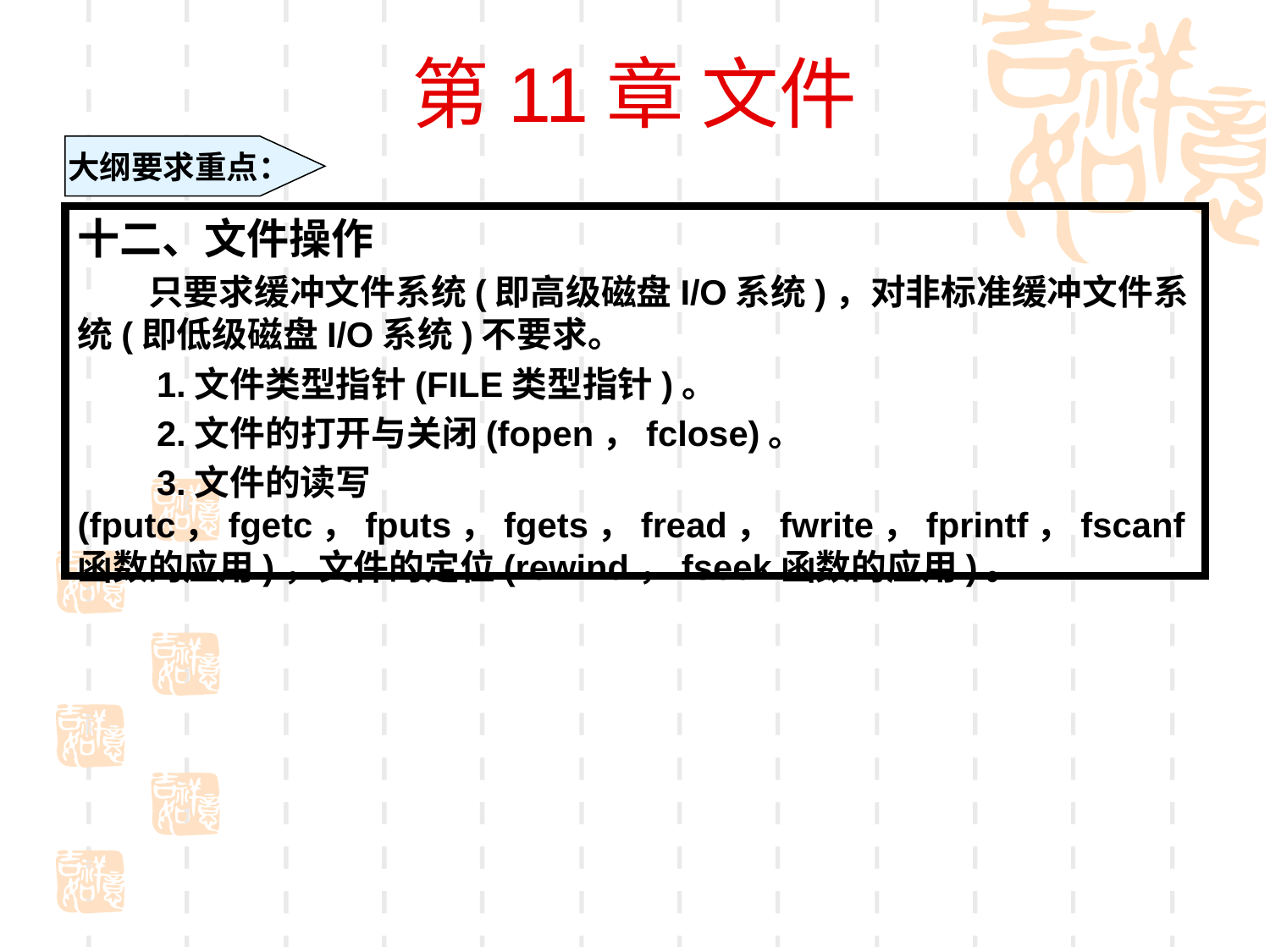

第11章 文件
大纲要求重点：
十二、文件操作
　　只要求缓冲文件系统(即高级磁盘I/O系统)，对非标准缓冲文件系统(即低级磁盘I/O系统)不要求。
　　1.文件类型指针(FILE类型指针)。
　　2.文件的打开与关闭(fopen，fclose)。
　　3.文件的读写(fputc，fgetc，fputs，fgets，fread，fwrite，fprintf，fscanf函数的应用)，文件的定位(rewind，fseek函数的应用)。